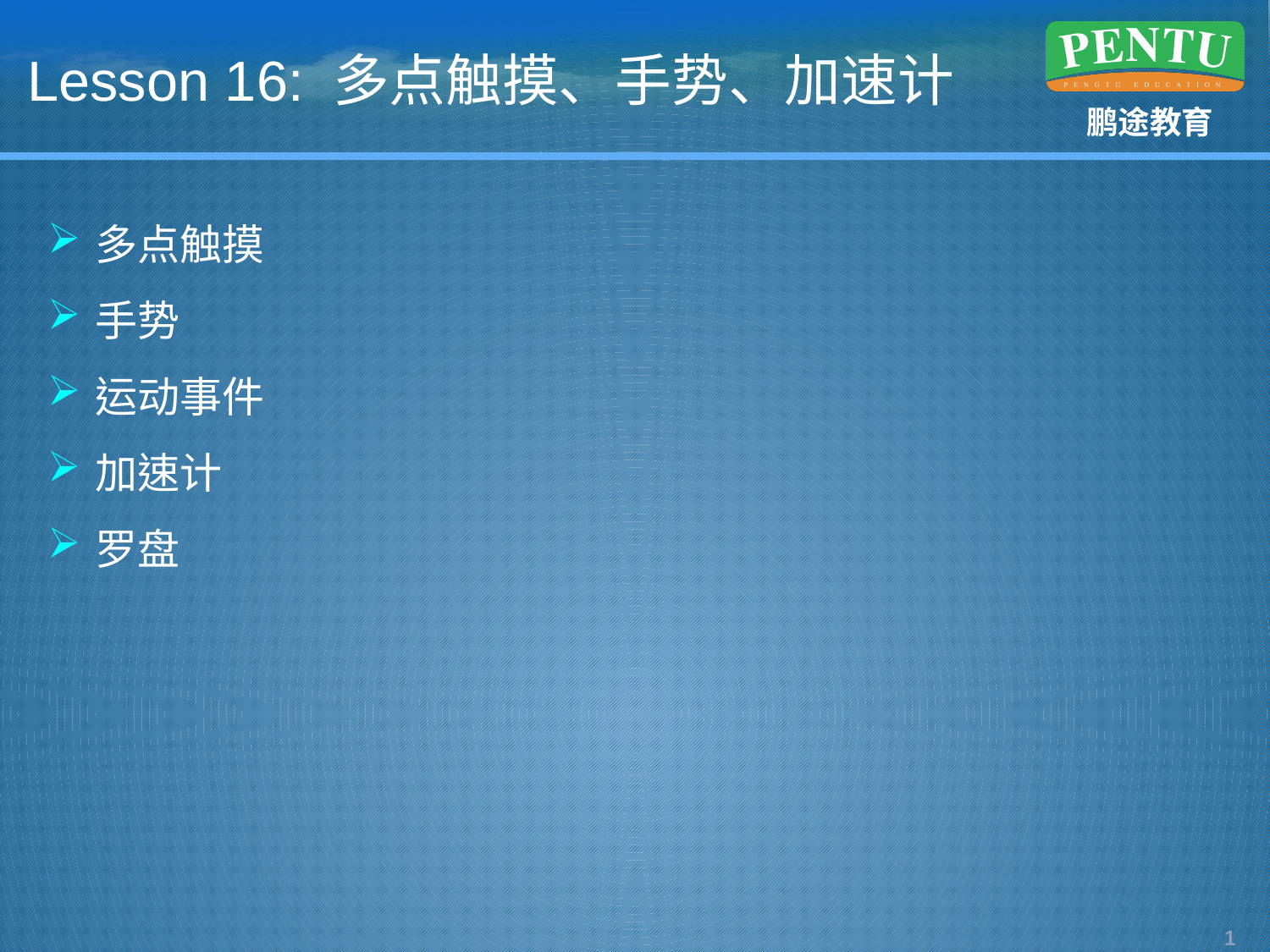

# Lesson 16: 多点触摸、手势、加速计
多点触摸
手势
运动事件
加速计
罗盘
1